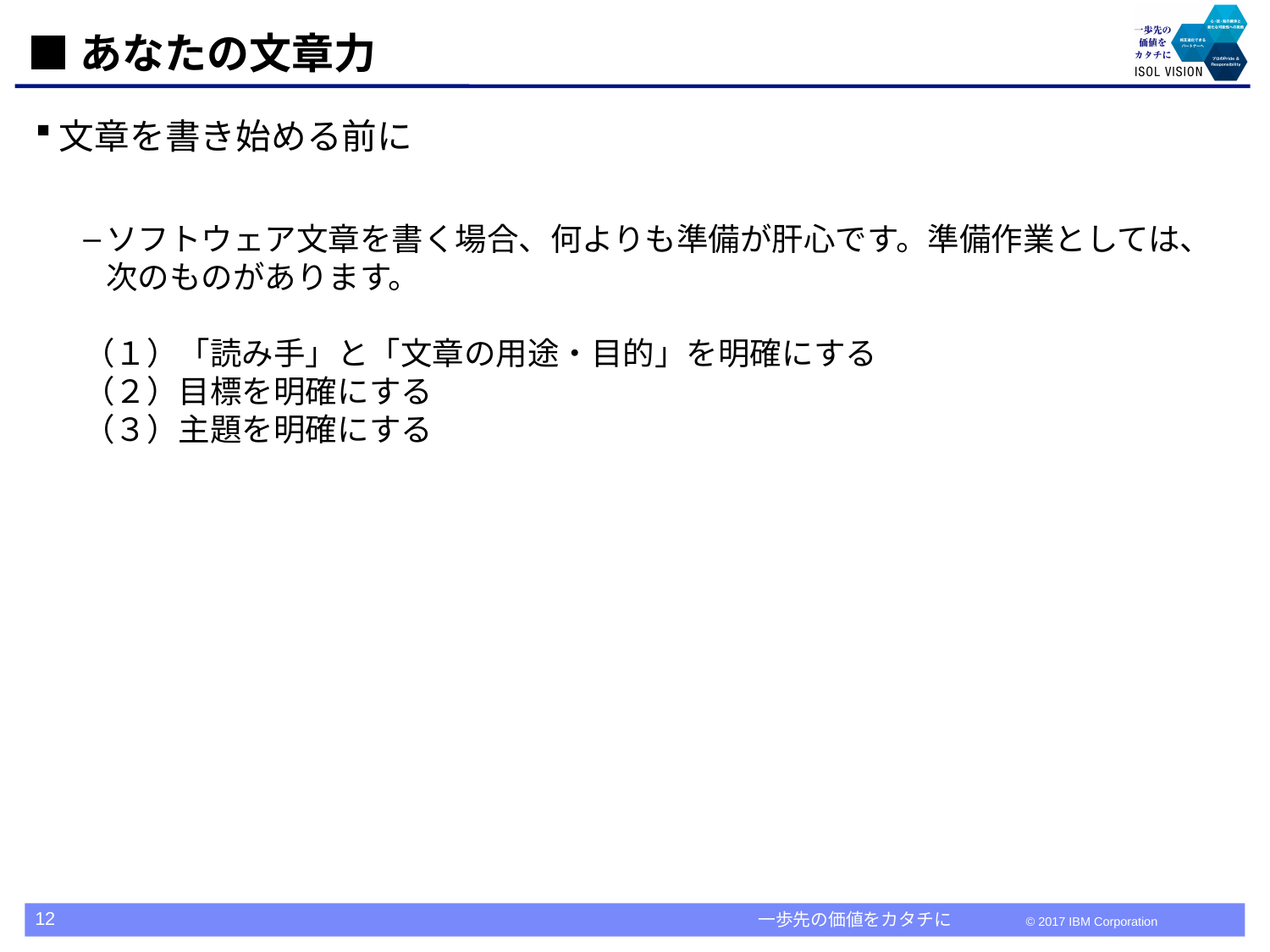

# ■あなたの文章力
文章を書き始める前に

ソフトウェア文章を書く場合、何よりも準備が肝心です。準備作業としては、次のものがあります。

（１）「読み手」と「文章の用途・目的」を明確にする
（２）目標を明確にする
（３）主題を明確にする

12